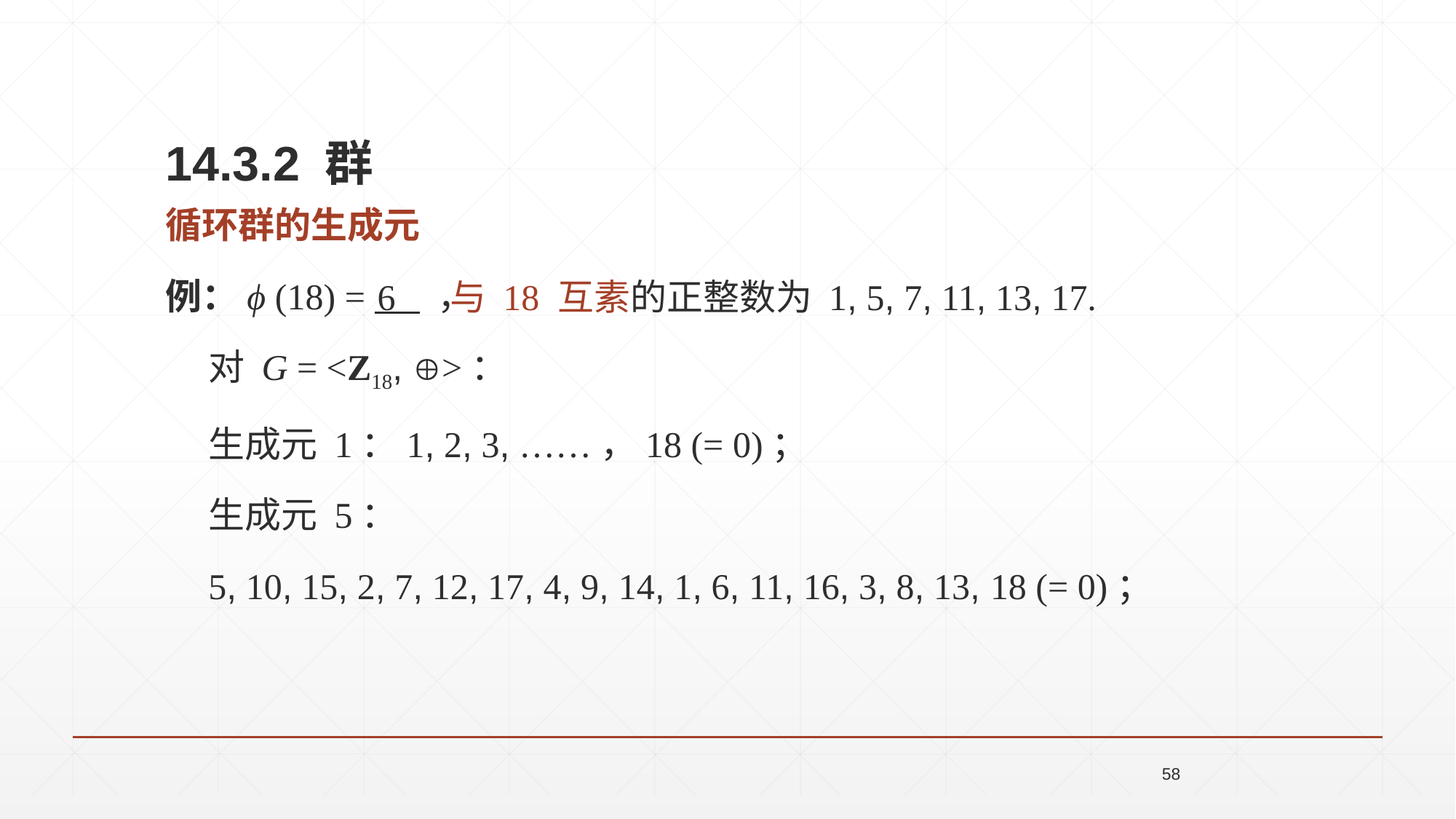

14.3.2 群
循环群的生成元
例：ϕ (18) =       ，
对 G = <Z18, ⊕>：
生成元 1：1, 2, 3, ……，18 (= 0)；
生成元 5：
5, 10, 15, 2, 7, 12, 17, 4, 9, 14, 1, 6, 11, 16, 3, 8, 13, 18 (= 0)；
6
与 18 互素的正整数为 1, 5, 7, 11, 13, 17.
58